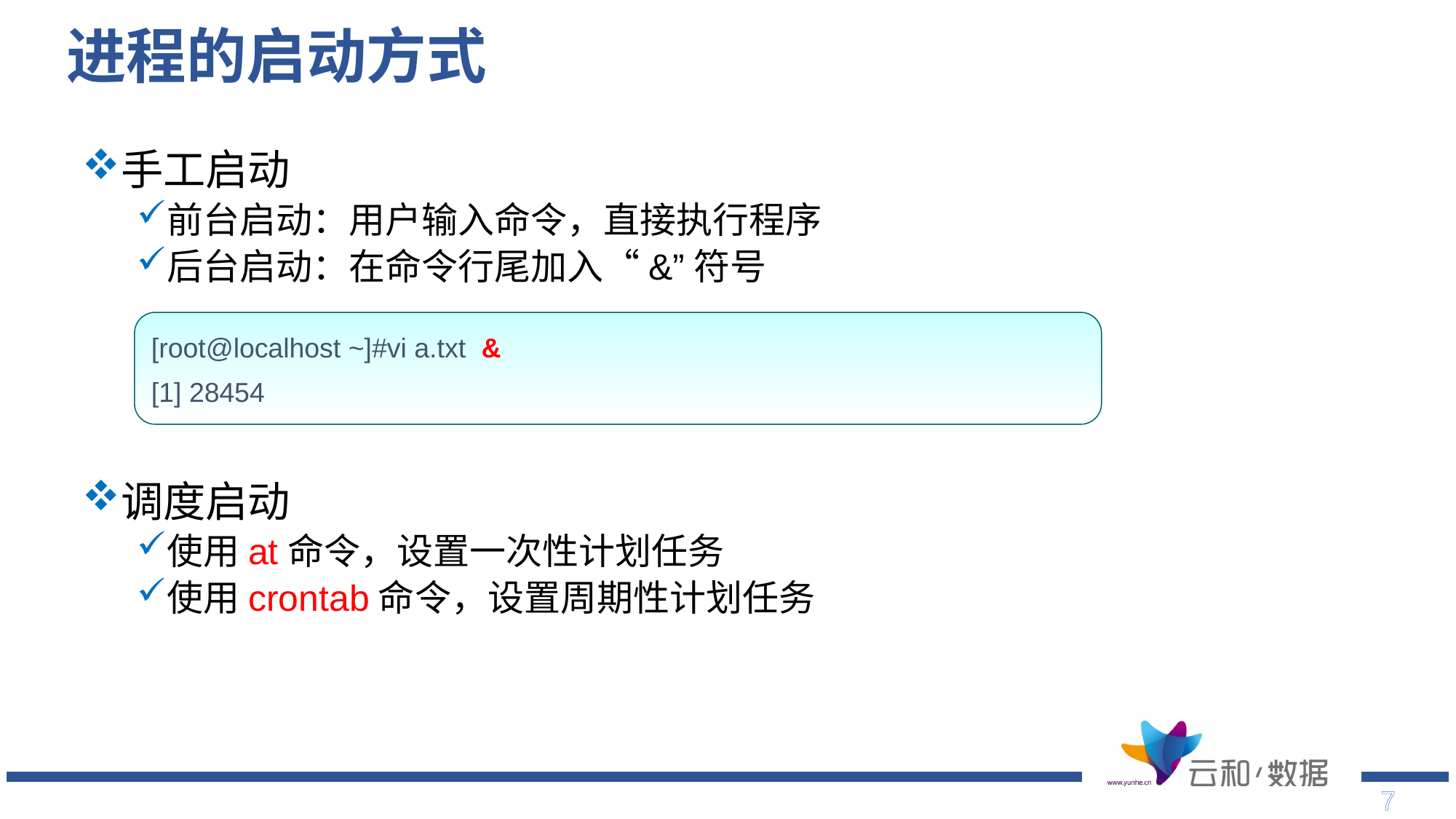

# 进程的启动方式
手工启动
前台启动：用户输入命令，直接执行程序
后台启动：在命令行尾加入“&”符号

调度启动
使用at命令，设置一次性计划任务
使用crontab命令，设置周期性计划任务

[root@localhost ~]#vi a.txt  &
[1] 28454